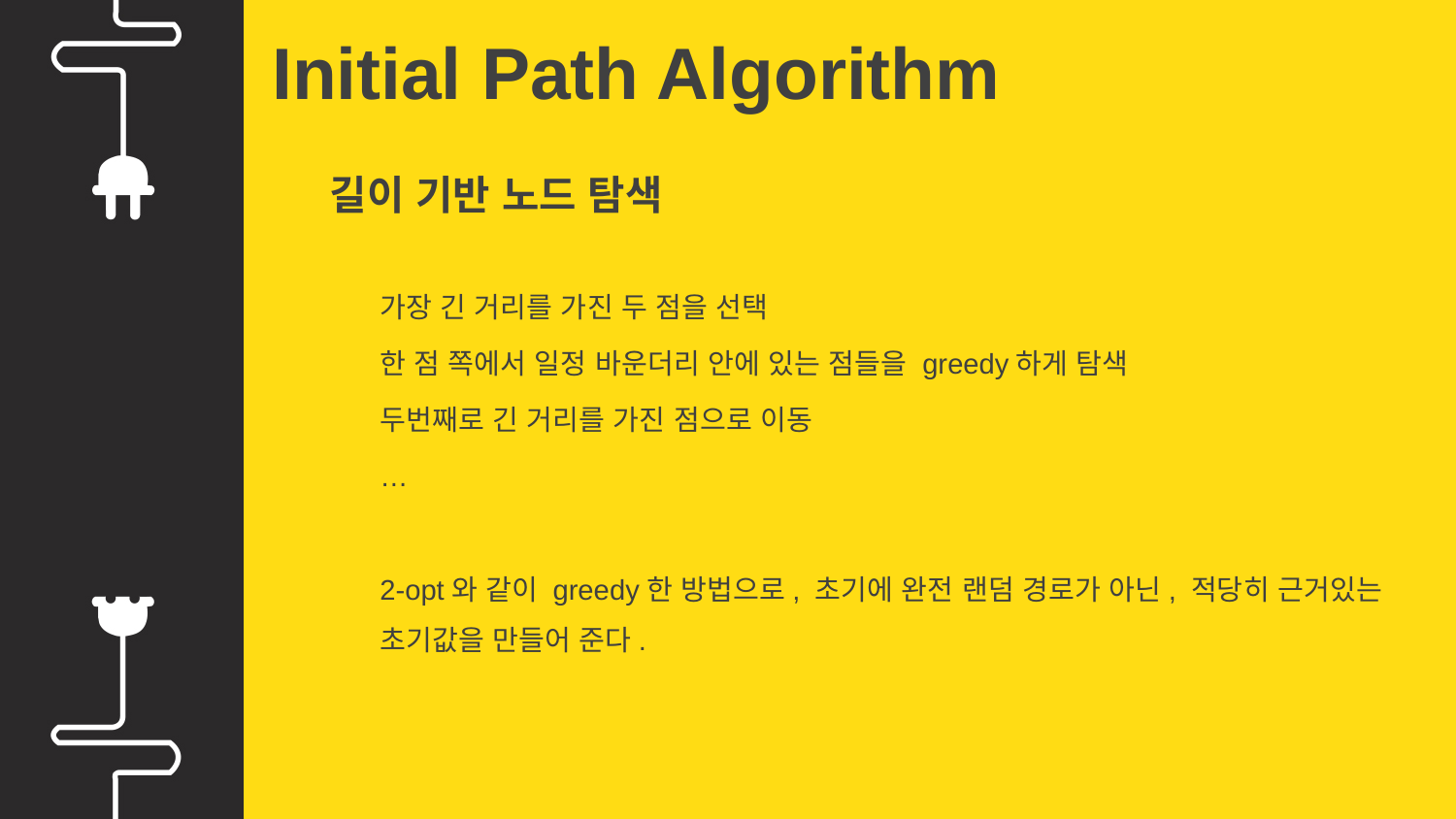

# Initial Path Algorithm
길이 기반 노드 탐색
가장 긴 거리를 가진 두 점을 선택
한 점 쪽에서 일정 바운더리 안에 있는 점들을 greedy하게 탐색
두번째로 긴 거리를 가진 점으로 이동
…

2-opt와 같이 greedy한 방법으로, 초기에 완전 랜덤 경로가 아닌, 적당히 근거있는 초기값을 만들어 준다.